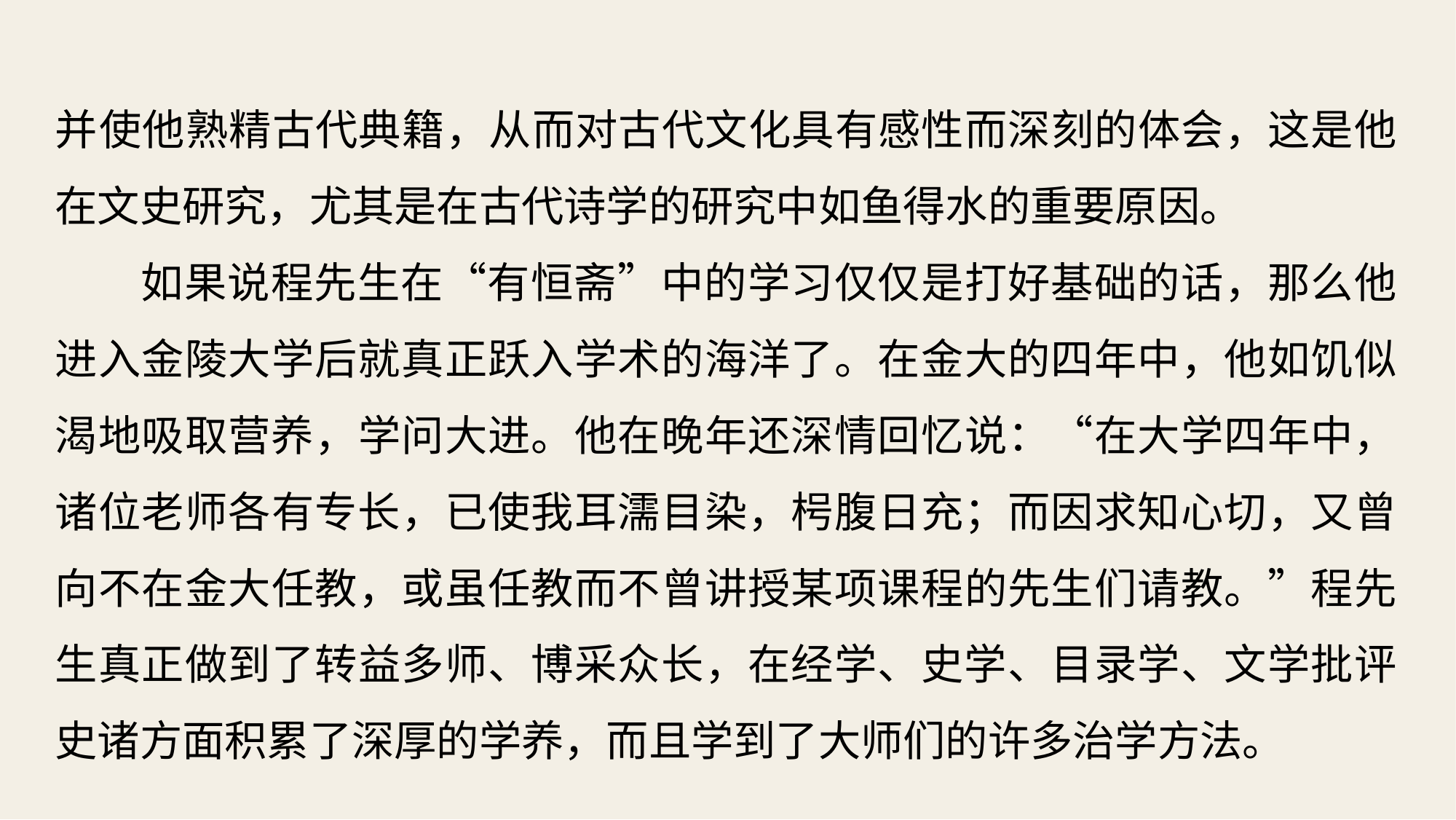

并使他熟精古代典籍，从而对古代文化具有感性而深刻的体会，这是他在文史研究，尤其是在古代诗学的研究中如鱼得水的重要原因。
如果说程先生在“有恒斋”中的学习仅仅是打好基础的话，那么他进入金陵大学后就真正跃入学术的海洋了。在金大的四年中，他如饥似渴地吸取营养，学问大进。他在晚年还深情回忆说：“在大学四年中，诸位老师各有专长，已使我耳濡目染，枵腹日充；而因求知心切，又曾向不在金大任教，或虽任教而不曾讲授某项课程的先生们请教。”程先生真正做到了转益多师、博采众长，在经学、史学、目录学、文学批评史诸方面积累了深厚的学养，而且学到了大师们的许多治学方法。